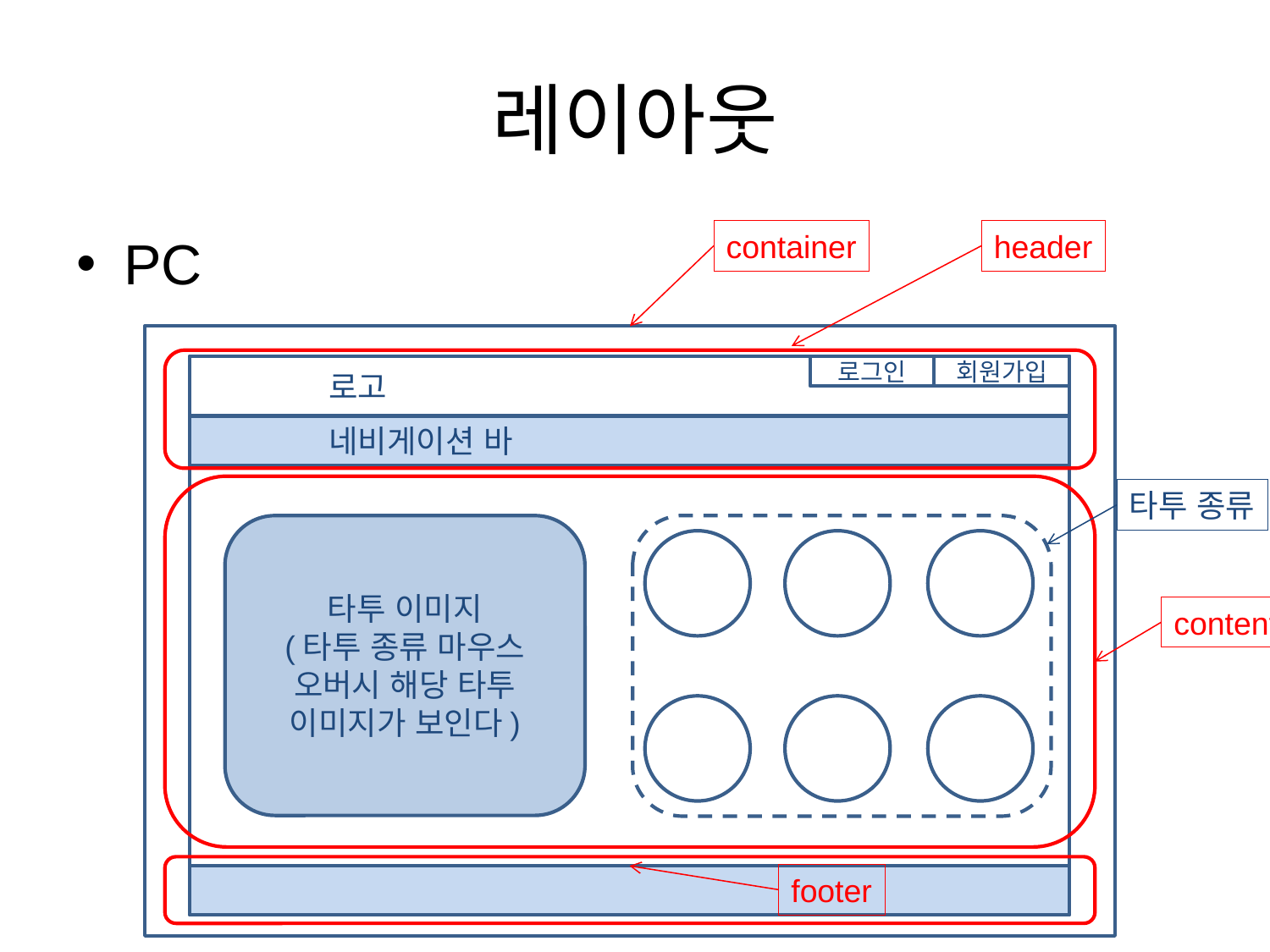

# 레이아웃
container
header
PC

	로고
로그인
회원가입
	네비게이션 바

타투 종류
타투 이미지
(타투 종류 마우스 오버시 해당 타투 이미지가 보인다)

content

footer